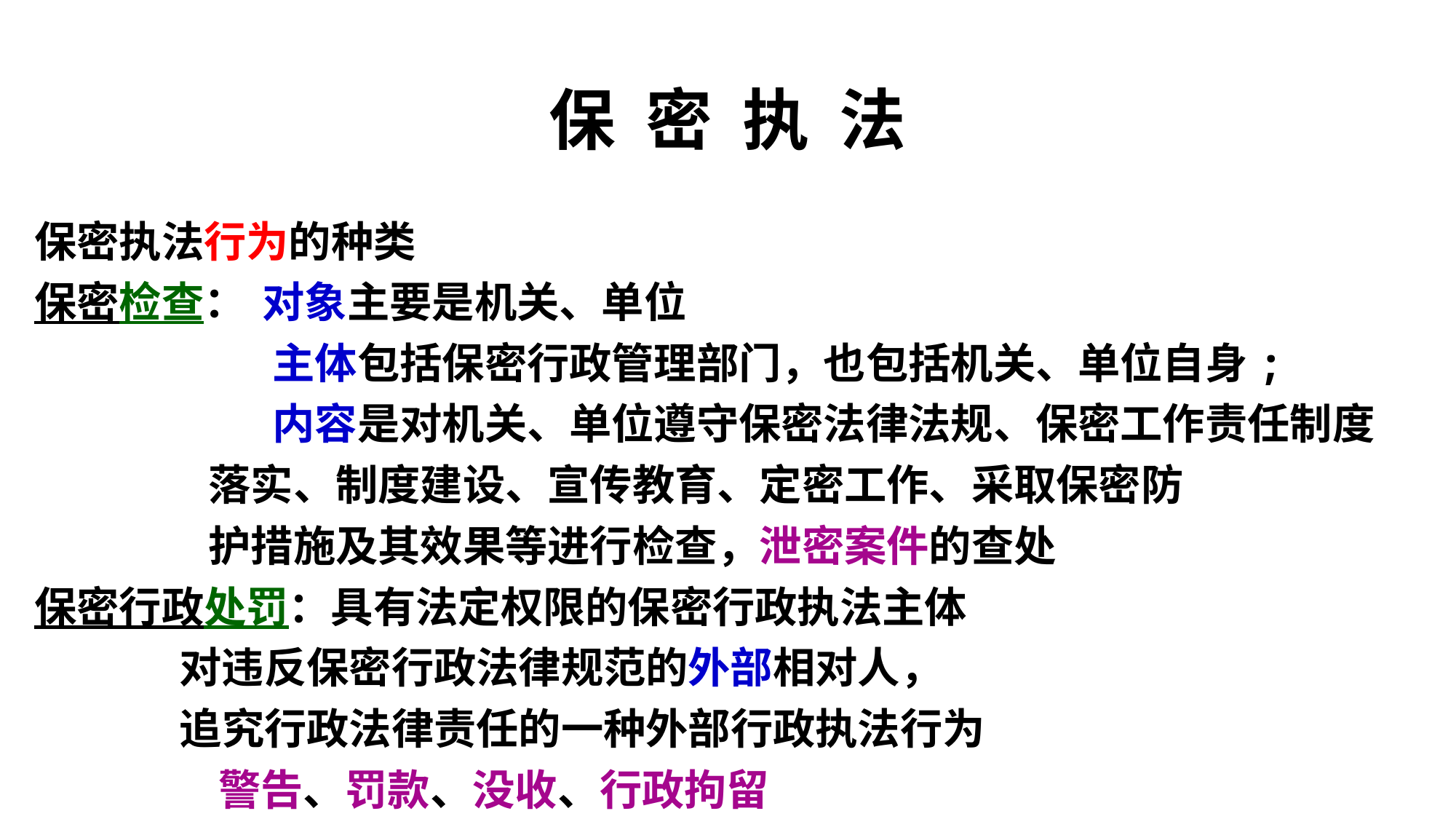

# 保  密  执  法
保密执法行为的种类
保密检查：	 对象主要是机关、单位
		 主体包括保密行政管理部门，也包括机关、单位自身;
		 内容是对机关、单位遵守保密法律法规、保密工作责任制度
                 落实、制度建设、宣传教育、定密工作、采取保密防
                 护措施及其效果等进行检查，泄密案件的查处
保密行政处罚：具有法定权限的保密行政执法主体
              对违反保密行政法律规范的外部相对人，
              追究行政法律责任的一种外部行政执法行为
                  警告、罚款、没收、行政拘留